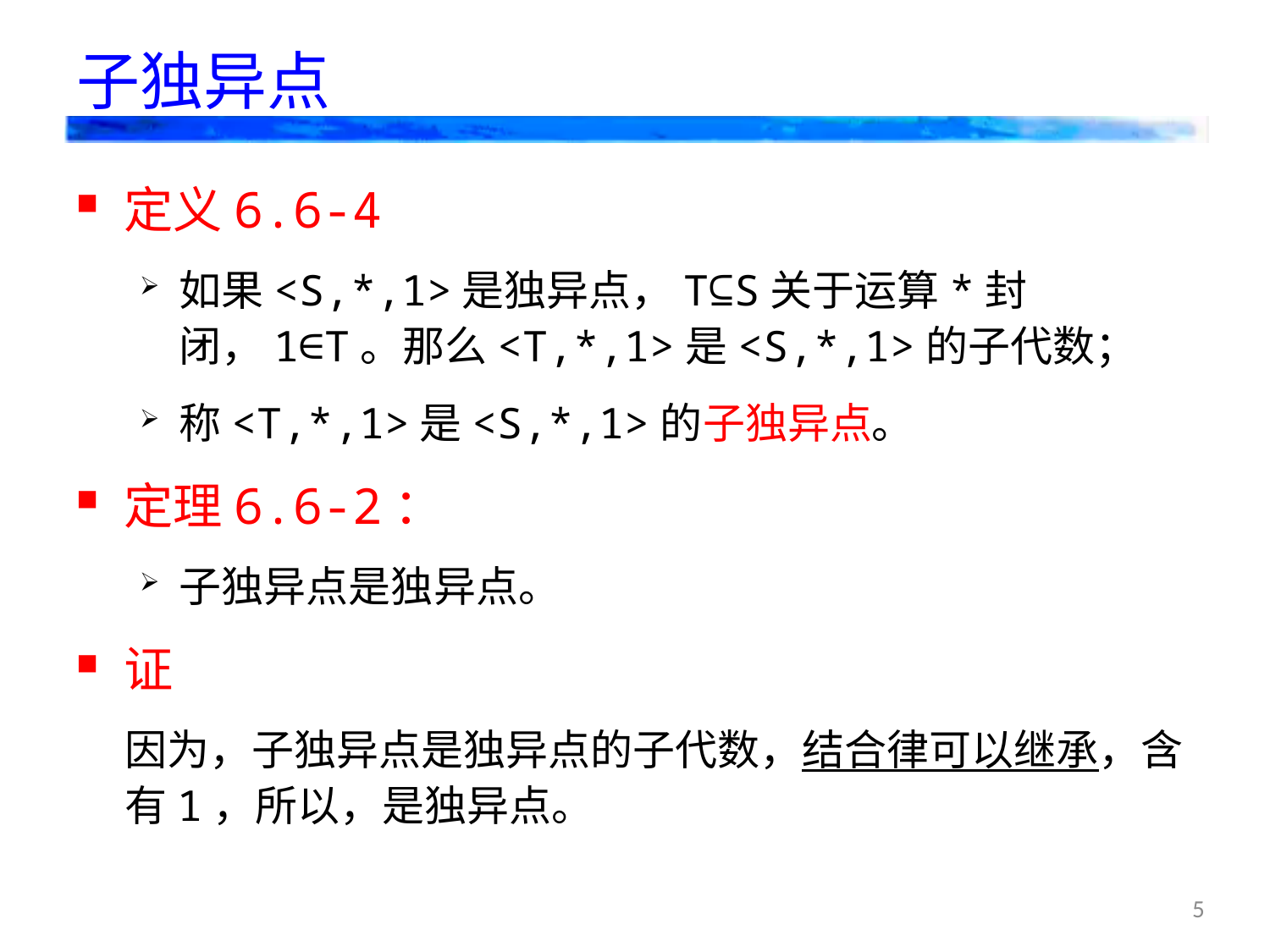

# 子独异点
定义6.6-4
如果<S,*,1>是独异点，T⊆S关于运算*封闭，1∈T。那么<T,*,1>是<S,*,1>的子代数；
称<T,*,1>是<S,*,1>的子独异点。
定理6.6-2：
子独异点是独异点。
证
因为，子独异点是独异点的子代数，结合律可以继承，含有1，所以，是独异点。
5